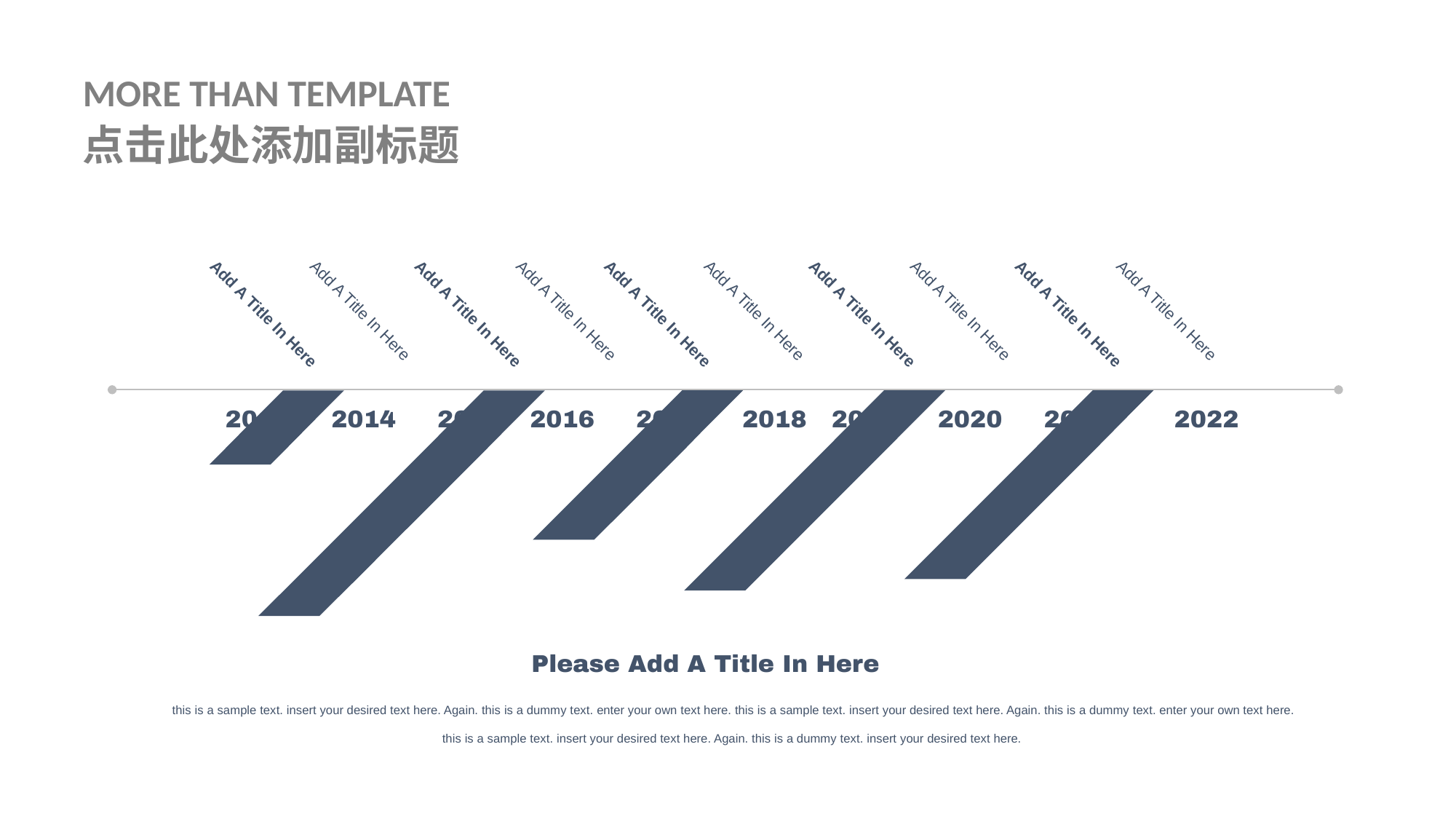

MORE THAN TEMPLATE
点击此处添加副标题
Add A Title In Here
Add A Title In Here
Add A Title In Here
Add A Title In Here
Add A Title In Here
Add A Title In Here
Add A Title In Here
Add A Title In Here
Add A Title In Here
Add A Title In Here

2013
2014
2015
2016
2017
2018
2019
2020
2021
2022
Please Add A Title In Here
this is a sample text. insert your desired text here. Again. this is a dummy text. enter your own text here. this is a sample text. insert your desired text here. Again. this is a dummy text. enter your own text here. this is a sample text. insert your desired text here. Again. this is a dummy text. insert your desired text here.